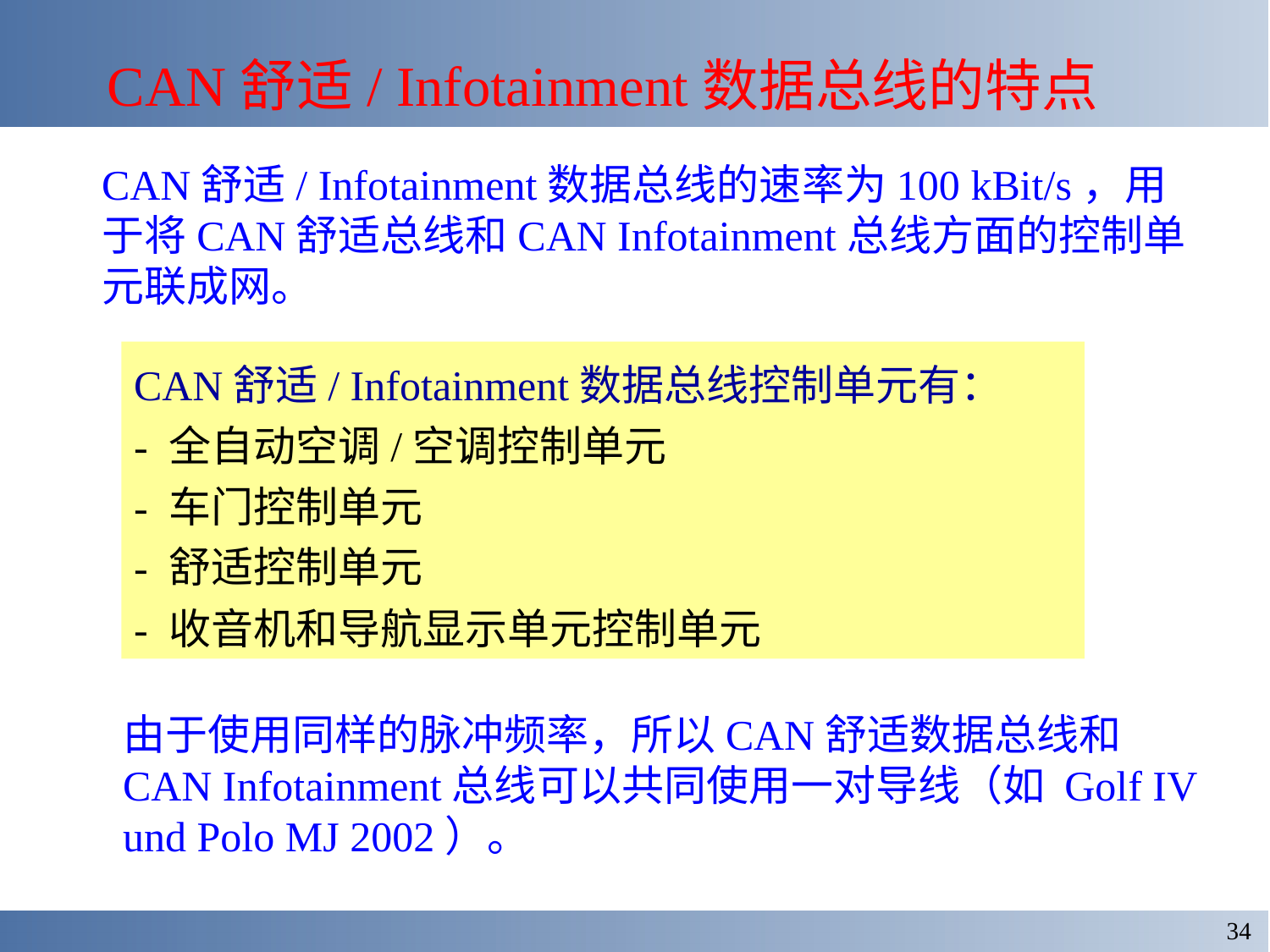

CAN舒适/ Infotainment数据总线的特点
CAN舒适/ Infotainment数据总线的速率为100 kBit/s，用于将CAN舒适总线和CAN Infotainment总线方面的控制单元联成网。
CAN舒适/ Infotainment数据总线控制单元有：
- 全自动空调/空调控制单元
- 车门控制单元
- 舒适控制单元
- 收音机和导航显示单元控制单元
由于使用同样的脉冲频率，所以CAN舒适数据总线和CAN Infotainment总线可以共同使用一对导线（如 Golf IV und Polo MJ 2002）。